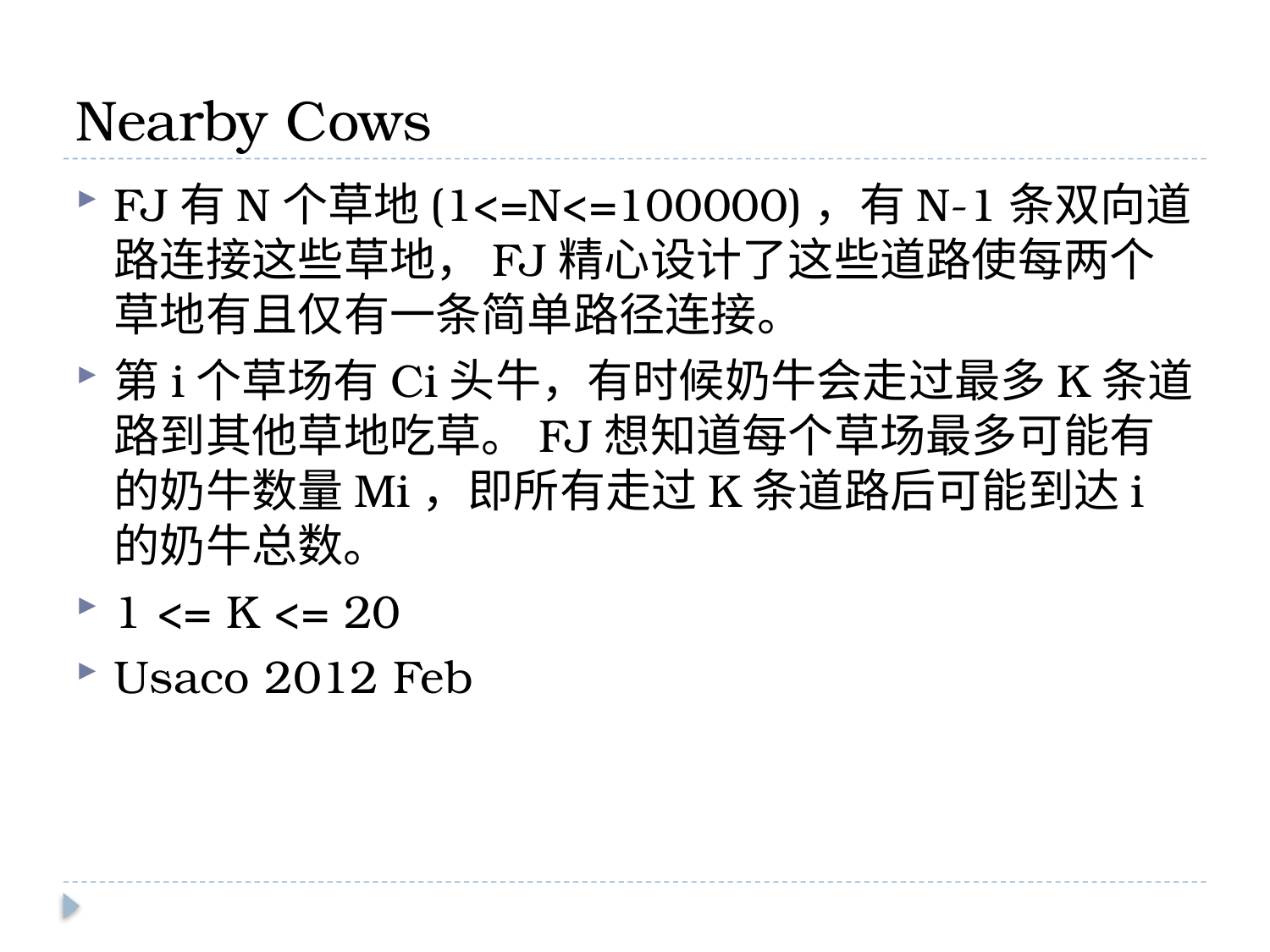

# Nearby Cows
FJ有N个草地(1<=N<=100000)，有N-1条双向道路连接这些草地，FJ精心设计了这些道路使每两个草地有且仅有一条简单路径连接。
第i个草场有Ci头牛，有时候奶牛会走过最多K条道路到其他草地吃草。FJ想知道每个草场最多可能有的奶牛数量Mi，即所有走过K条道路后可能到达i的奶牛总数。
1 <= K <= 20
Usaco 2012 Feb